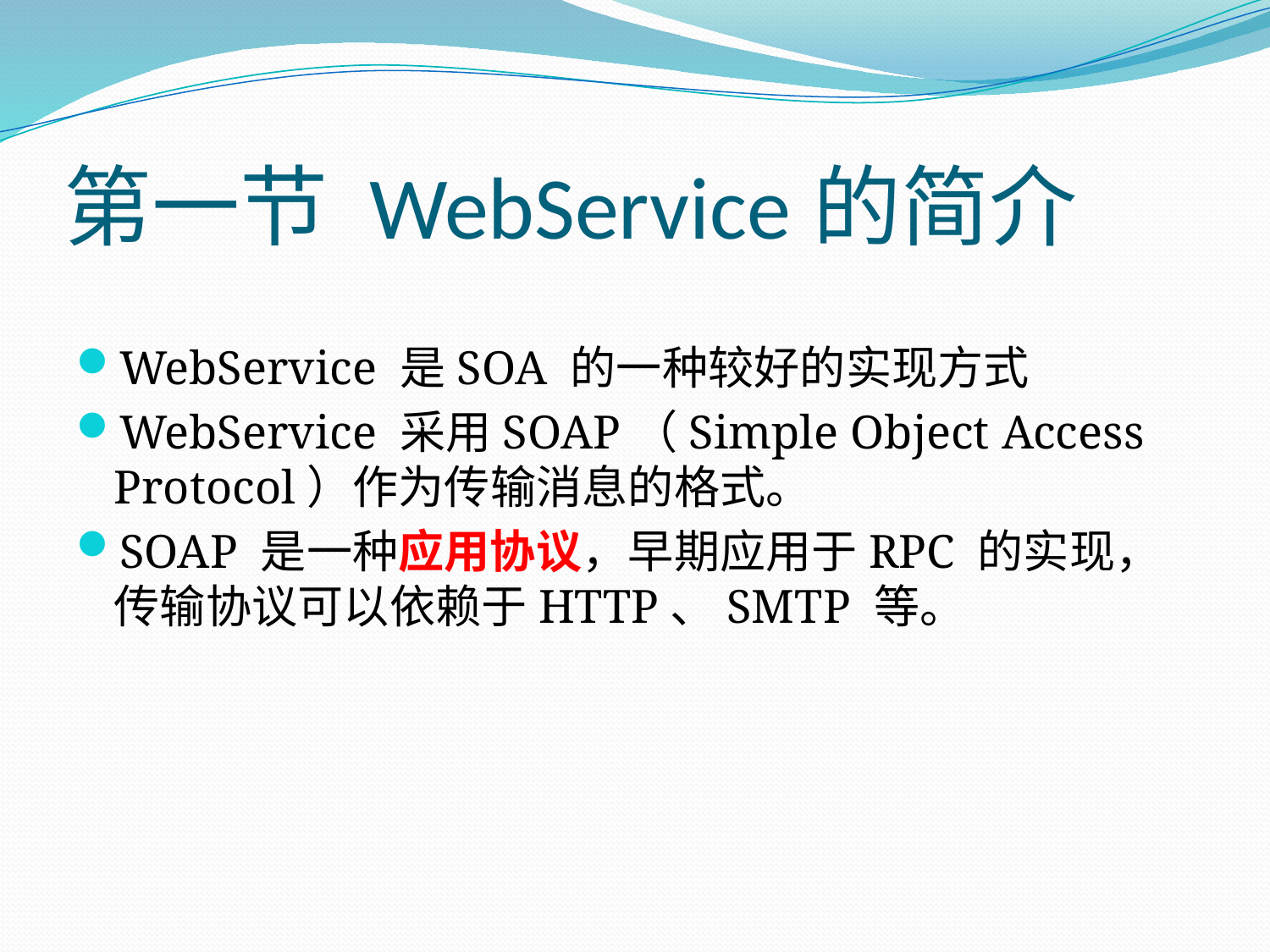

# 第一节 WebService的简介

WebService 是SOA 的一种较好的实现方式
WebService 采用SOAP（Simple Object Access Protocol）作为传输消息的格式。
SOAP 是一种应用协议，早期应用于RPC 的实现，传输协议可以依赖于HTTP、SMTP 等。